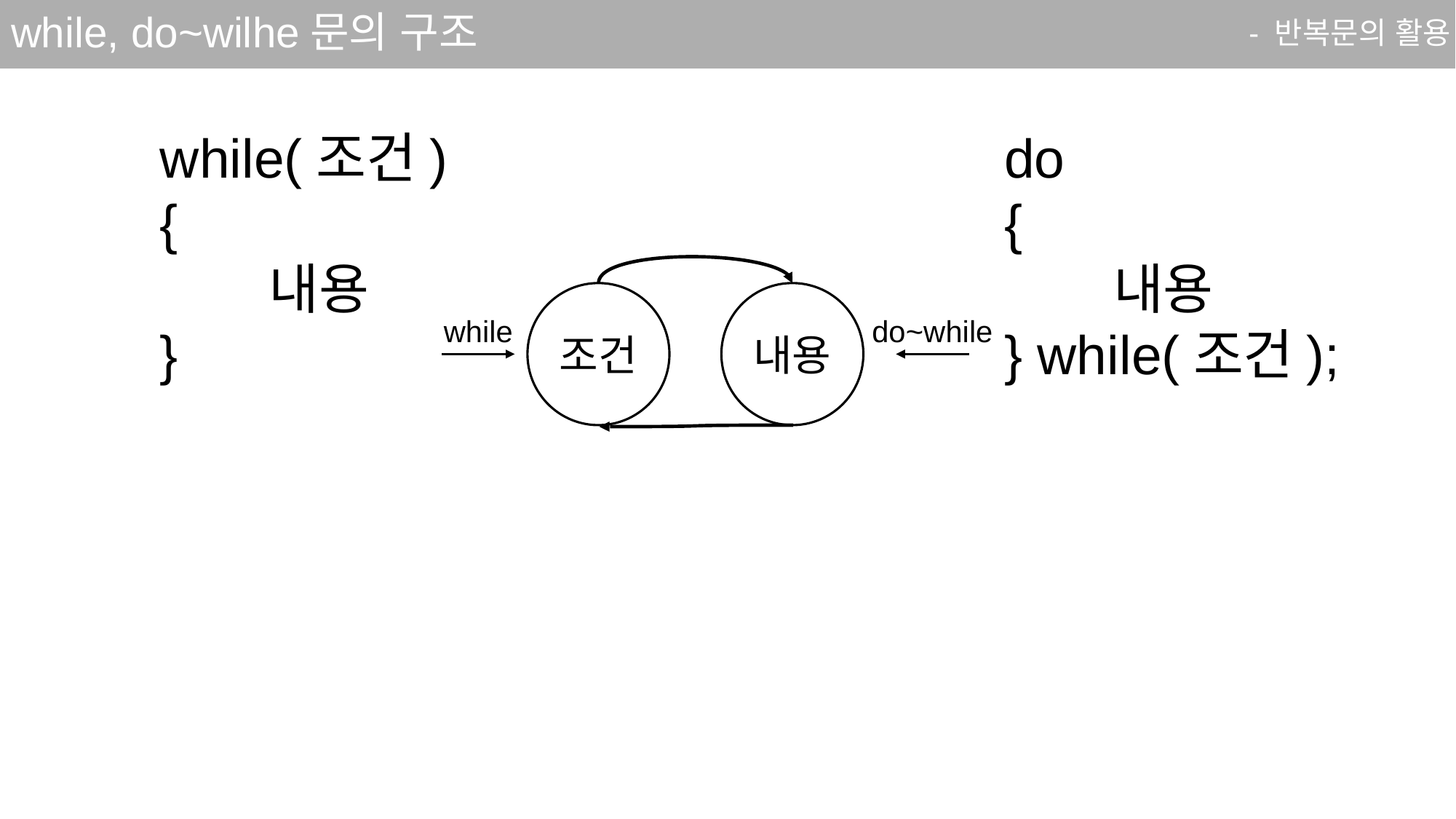

# while, do~wilhe문의 구조
- 반복문의 활용
while(조건)
{
	내용
}
do
{
	내용
} while(조건);
조건
내용
while
do~while